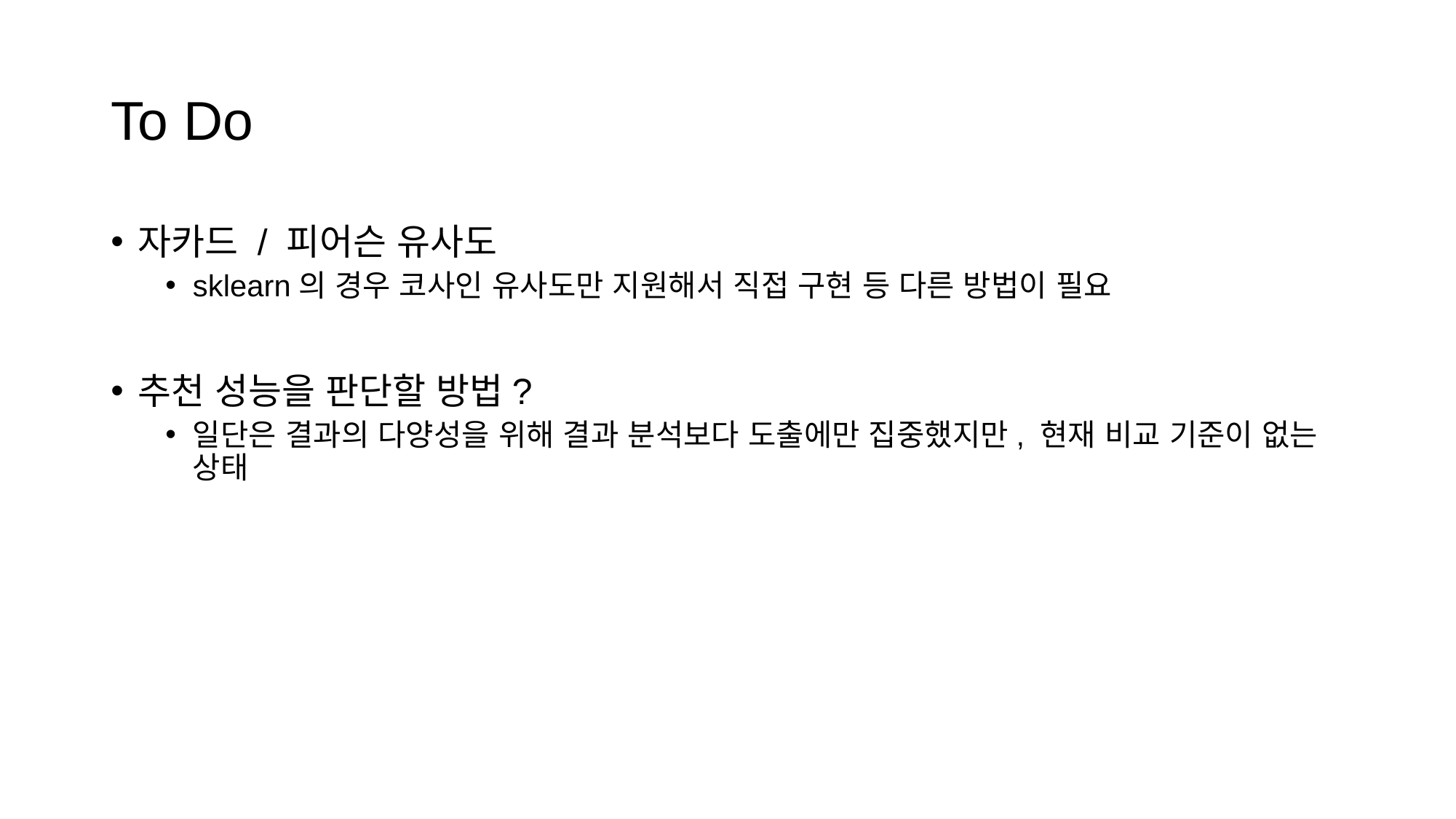

# To Do
자카드 / 피어슨 유사도
sklearn의 경우 코사인 유사도만 지원해서 직접 구현 등 다른 방법이 필요

추천 성능을 판단할 방법?
일단은 결과의 다양성을 위해 결과 분석보다 도출에만 집중했지만, 현재 비교 기준이 없는 상태